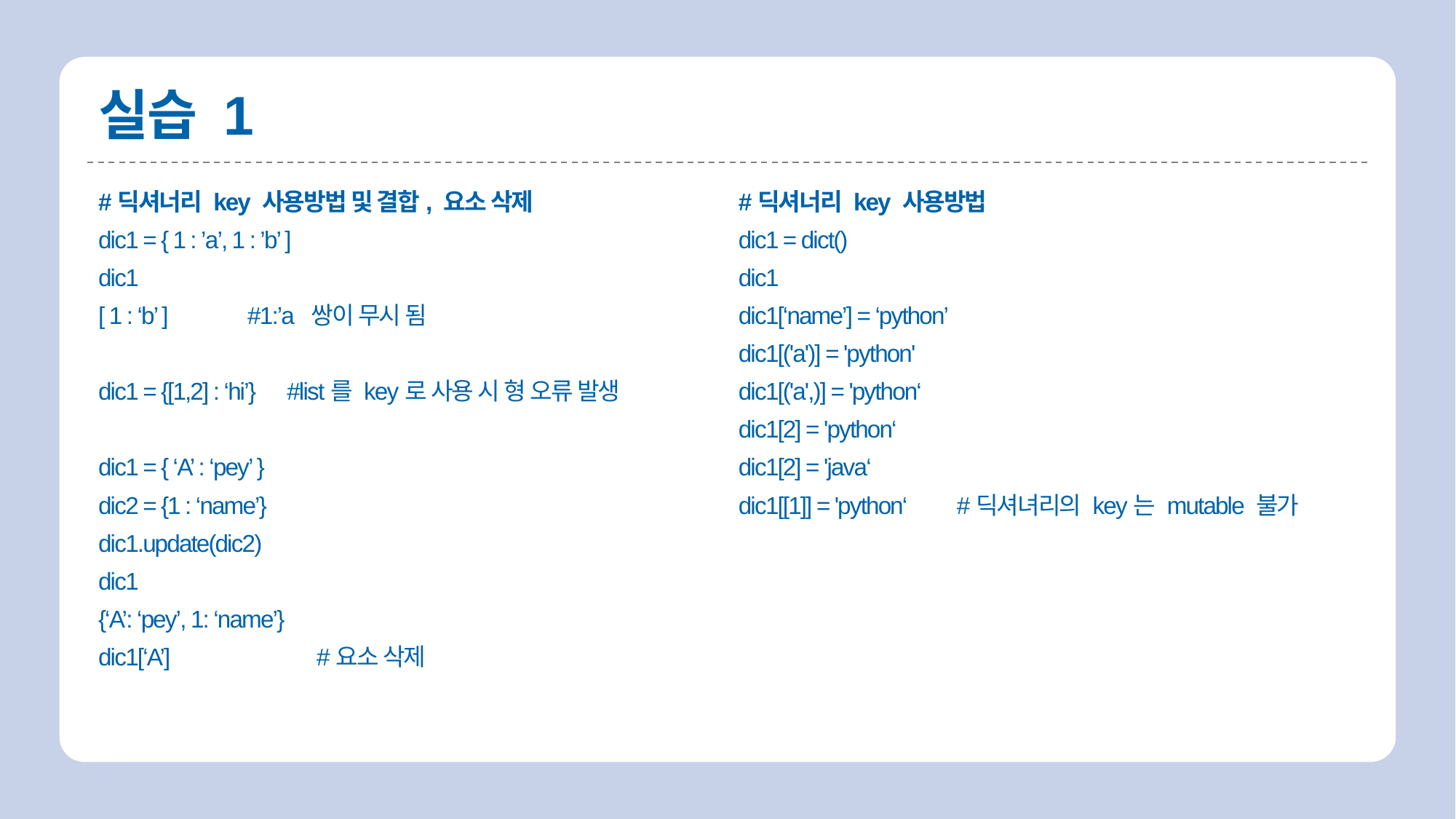

# 실습 1
#딕셔너리 key 사용방법
dic1 = dict()
dic1
dic1[‘name’] = ‘python’
dic1[('a')] = 'python'
dic1[('a',)] = 'python‘
dic1[2] = 'python‘
dic1[2] = 'java‘
dic1[[1]] = 'python‘	#딕셔녀리의 key는 mutable 불가

#딕셔너리 key 사용방법 및 결합, 요소 삭제
dic1 = { 1 : ’a’, 1 : ’b’ ]
dic1
[ 1 : ‘b’ ]               #1:’a  쌍이 무시 됨

dic1 = {[1,2] : ‘hi’}      #list를 key로 사용 시 형 오류 발생

dic1 = { ‘A’ : ‘pey’ }
dic2 = {1 : ‘name’}
dic1.update(dic2)
dic1
{‘A’: ‘pey’, 1: ‘name’}
dic1[‘A’]		#요소 삭제